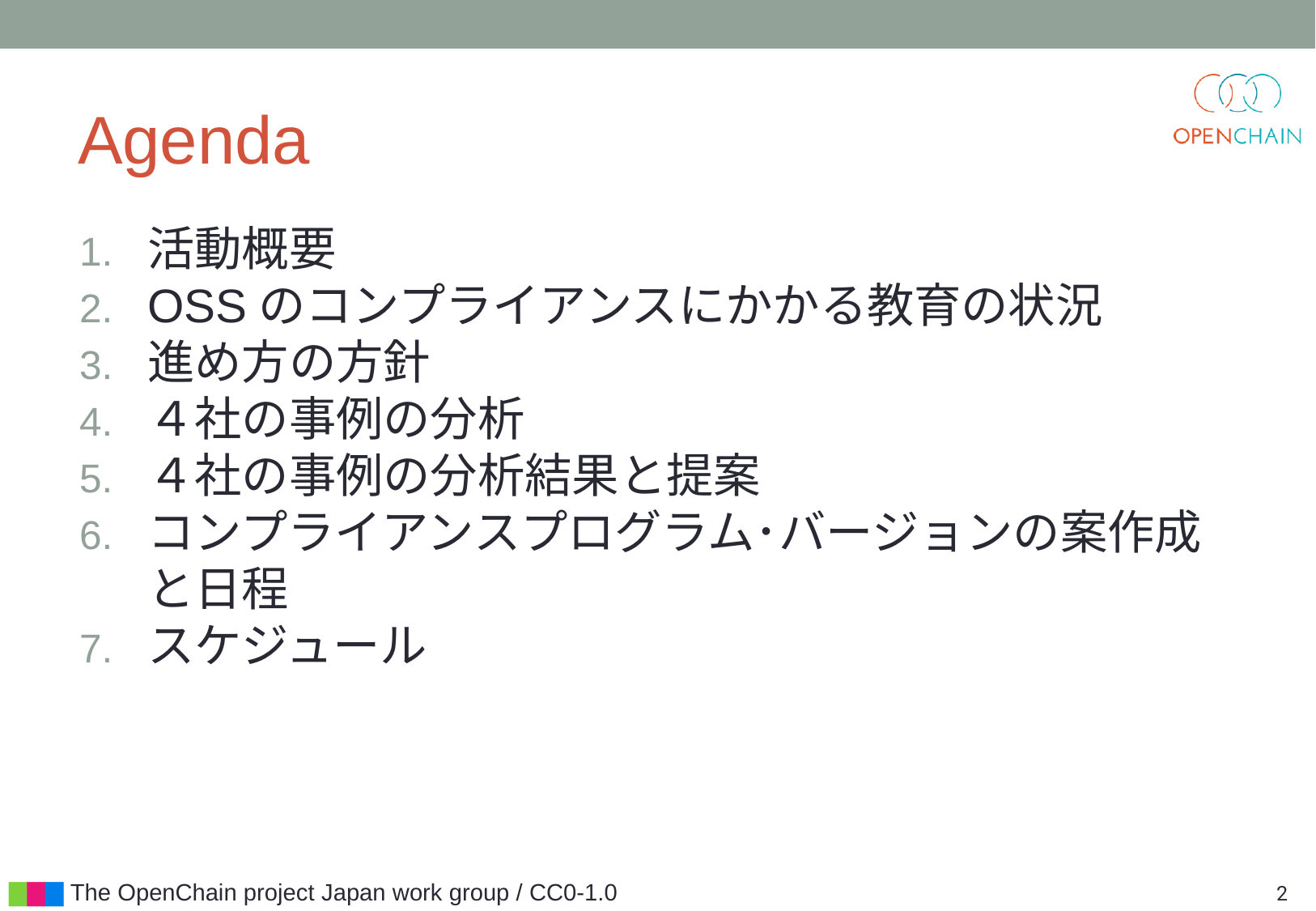

# Agenda
活動概要
OSSのコンプライアンスにかかる教育の状況
進め方の方針
４社の事例の分析
４社の事例の分析結果と提案
コンプライアンスプログラム･バージョンの案作成と日程
スケジュール
2